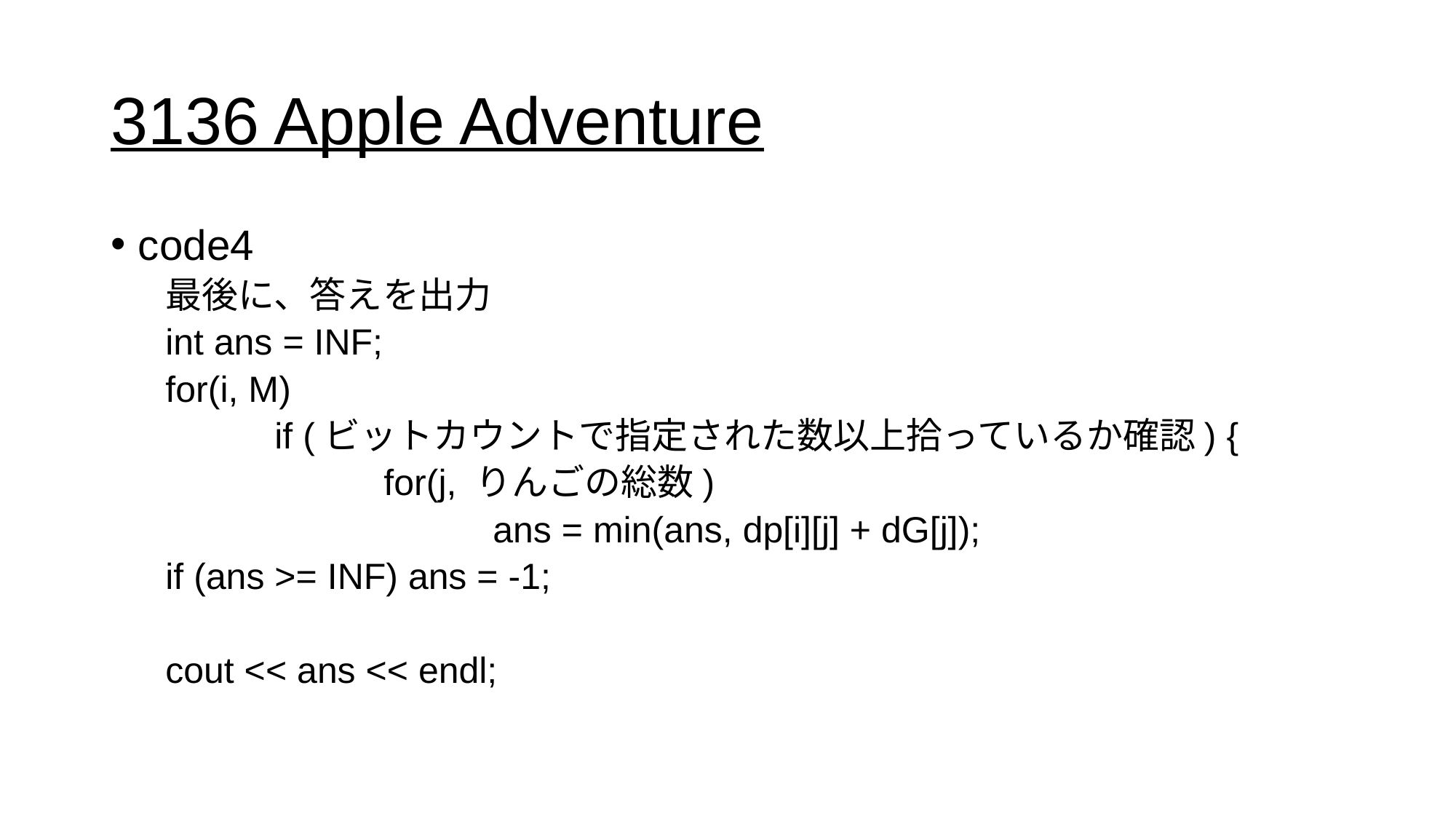

# 3136 Apple Adventure
code4
最後に、答えを出力
int ans = INF;
for(i, M)
	if (ビットカウントで指定された数以上拾っているか確認) {
		for(j, りんごの総数)
			ans = min(ans, dp[i][j] + dG[j]);
if (ans >= INF) ans = -1;

cout << ans << endl;